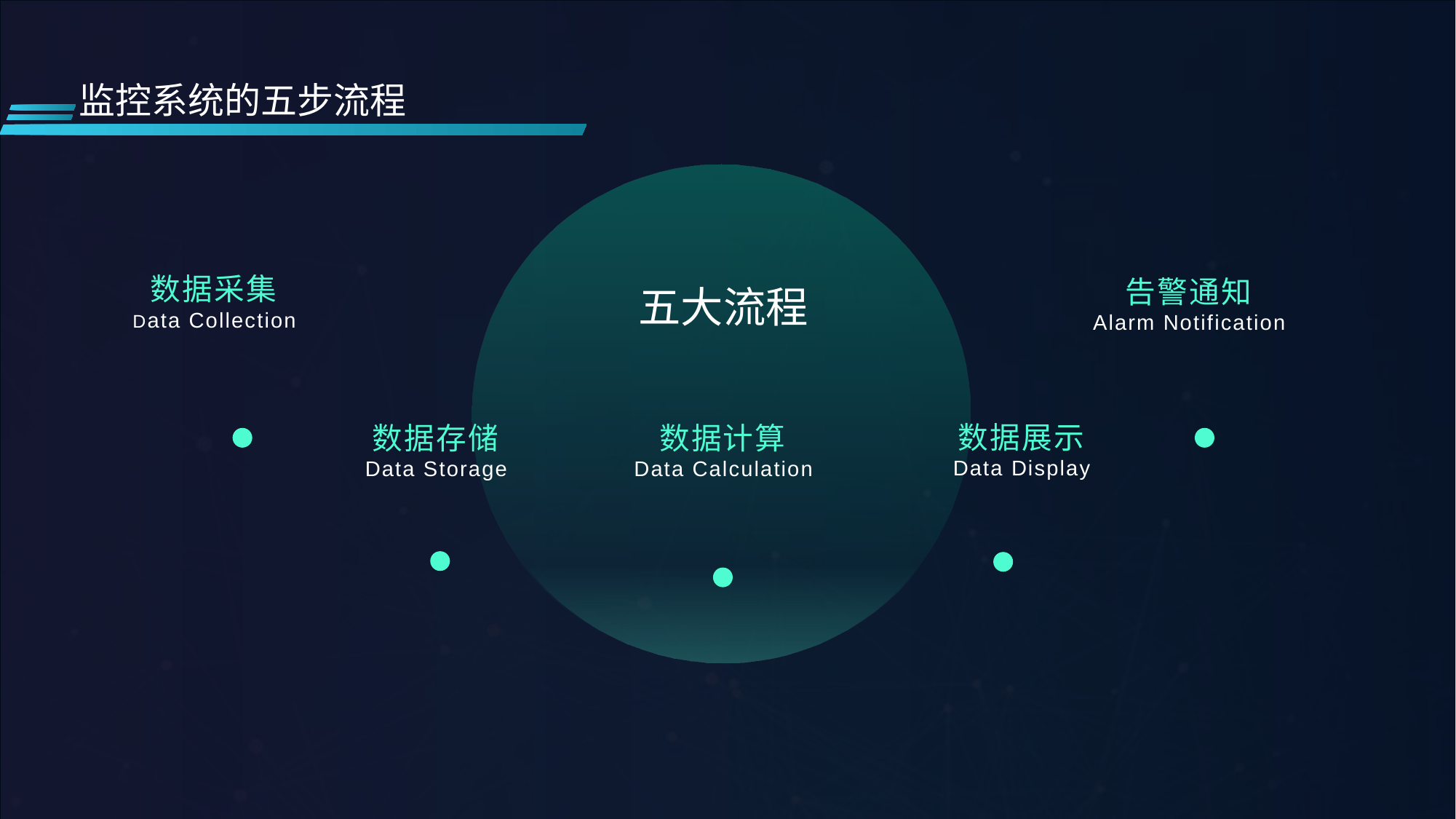

监控系统的五步流程

数据采集
Data Collection
告警通知
Alarm Notification
五大流程

数据展示
Data Display
数据存储
Data Storage
数据计算
Data Calculation